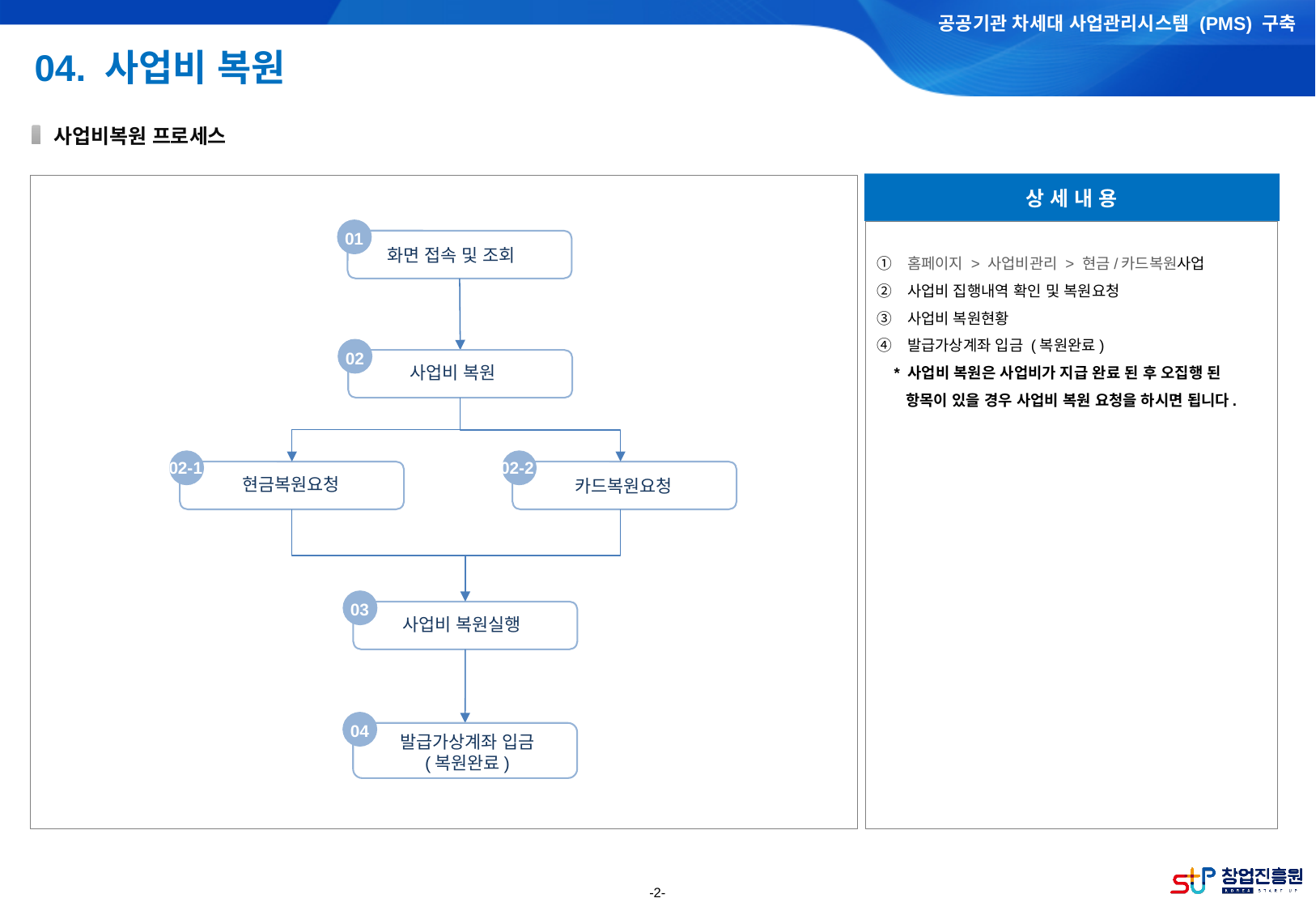

04. 사업비 복원
6. 사업비 집행 및 수행
사업비복원 프로세스

상 세 내 용

01

홈페이지 > 사업비관리 > 현금/카드복원사업
사업비 집행내역 확인 및 복원요청
사업비 복원현황
발급가상계좌 입금 (복원완료)
    * 사업비 복원은 사업비가 지급 완료 된 후 오집행 된
      항목이 있을 경우 사업비 복원 요청을 하시면 됩니다.
화면 접속 및 조회

02

사업비 복원

02-1

현금복원요청

02-2

카드복원요청

03

사업비 복원실행

04

발급가상계좌 입금
(복원완료)